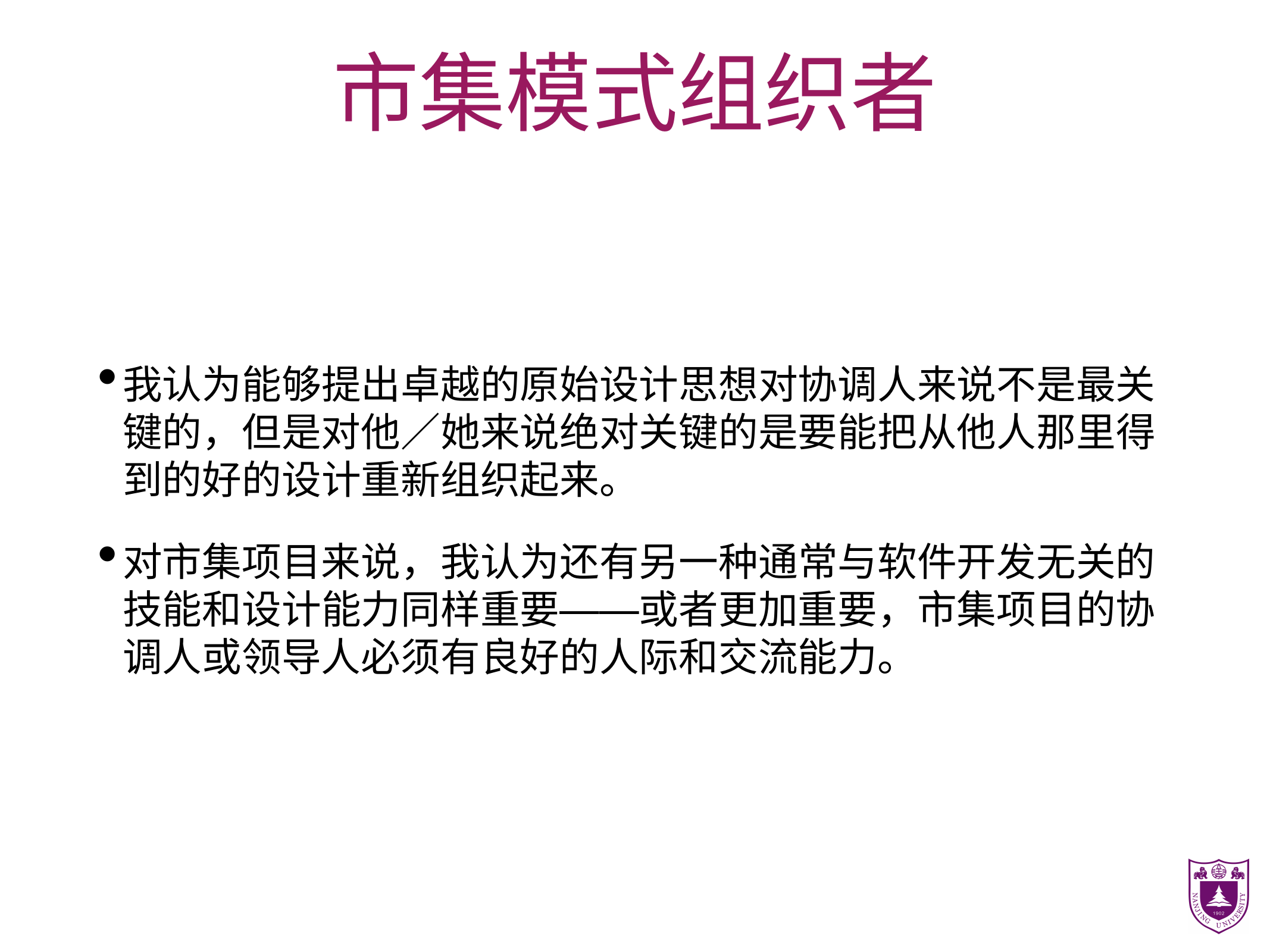

# 市集模式组织者
我认为能够提出卓越的原始设计思想对协调人来说不是最关键的，但是对他／她来说绝对关键的是要能把从他人那里得到的好的设计重新组织起来。
对市集项目来说，我认为还有另一种通常与软件开发无关的技能和设计能力同样重要——或者更加重要，市集项目的协调人或领导人必须有良好的人际和交流能力。